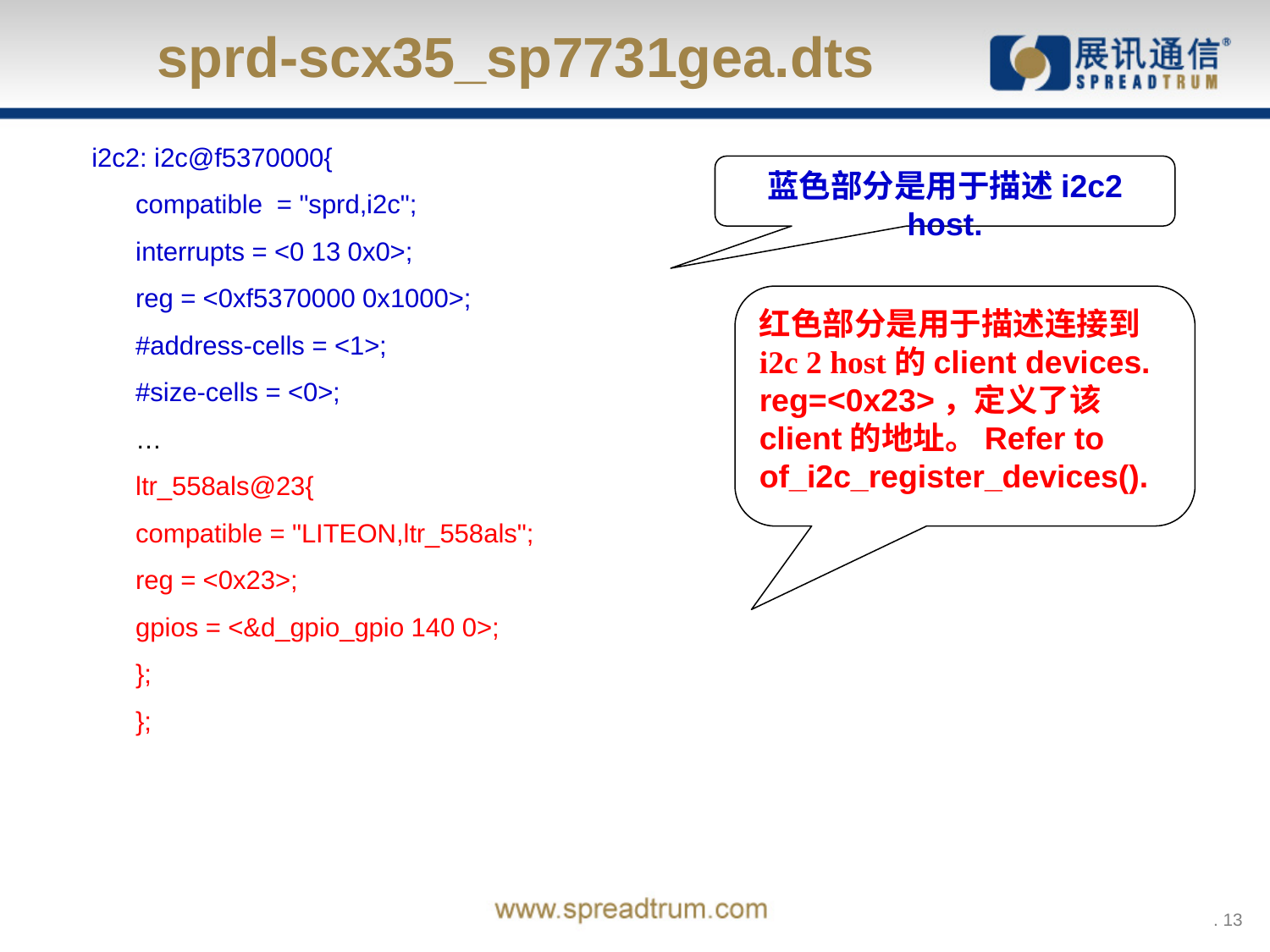

sprd-scx35_sp7731gea.dts
i2c2: i2c@f5370000{
				compatible  = "sprd,i2c";
				interrupts = <0 13 0x0>;
				reg = <0xf5370000 0x1000>;
				#address-cells = <1>;
				#size-cells = <0>;
				…
				ltr_558als@23{
								compatible = "LITEON,ltr_558als";
								reg = <0x23>;
								gpios = <&d_gpio_gpio 140 0>;
							};
				};
蓝色部分是用于描述i2c2 host.
红色部分是用于描述连接到i2c 2 host的client devices. reg=<0x23>，定义了该client的地址。Refer to of_i2c_register_devices().
  . 13